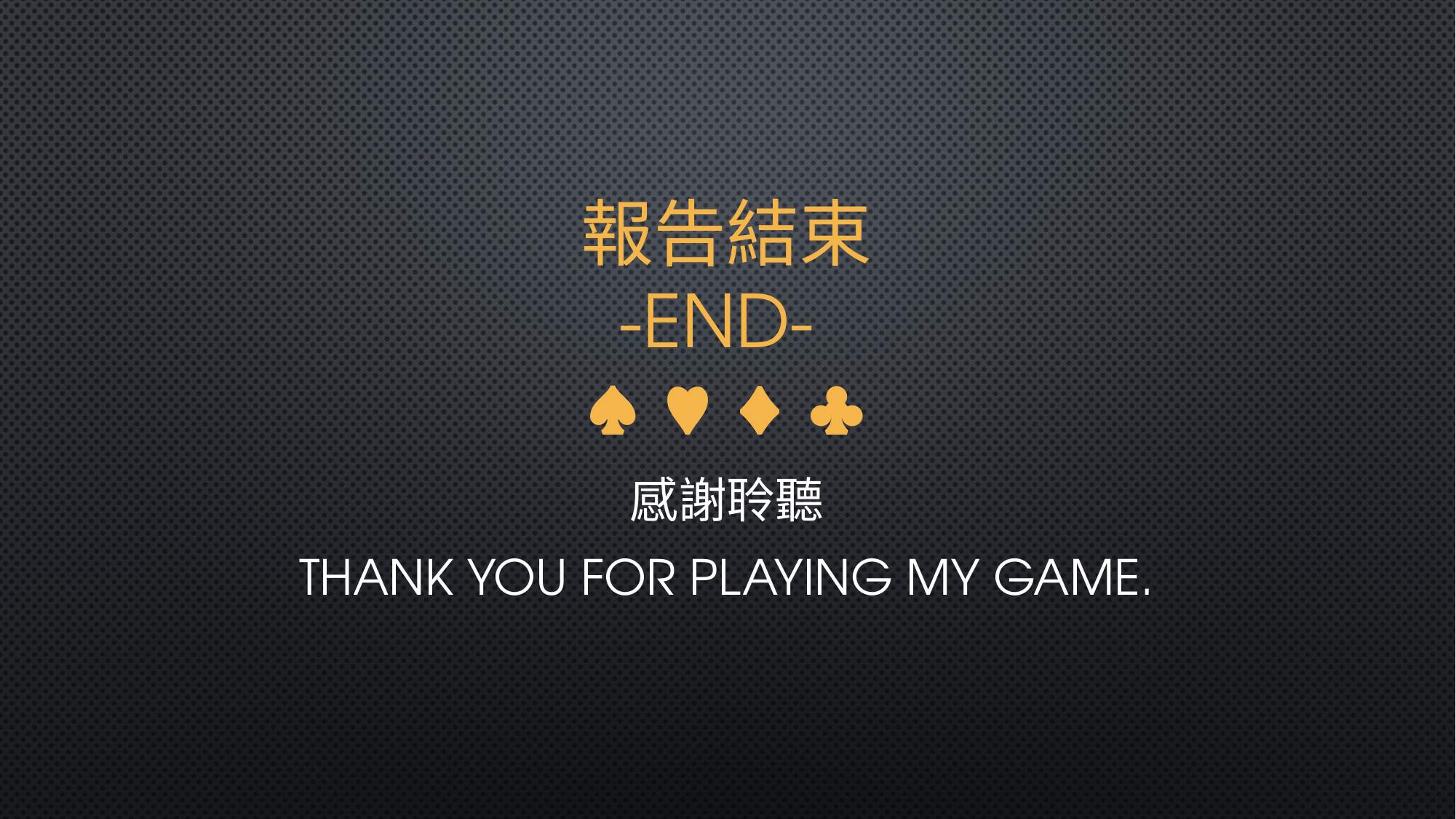

# 報告結束 -END- ♠ ♥ ♦ ♣
感謝聆聽
THANK YOU FOR PLAYING MY GAME.